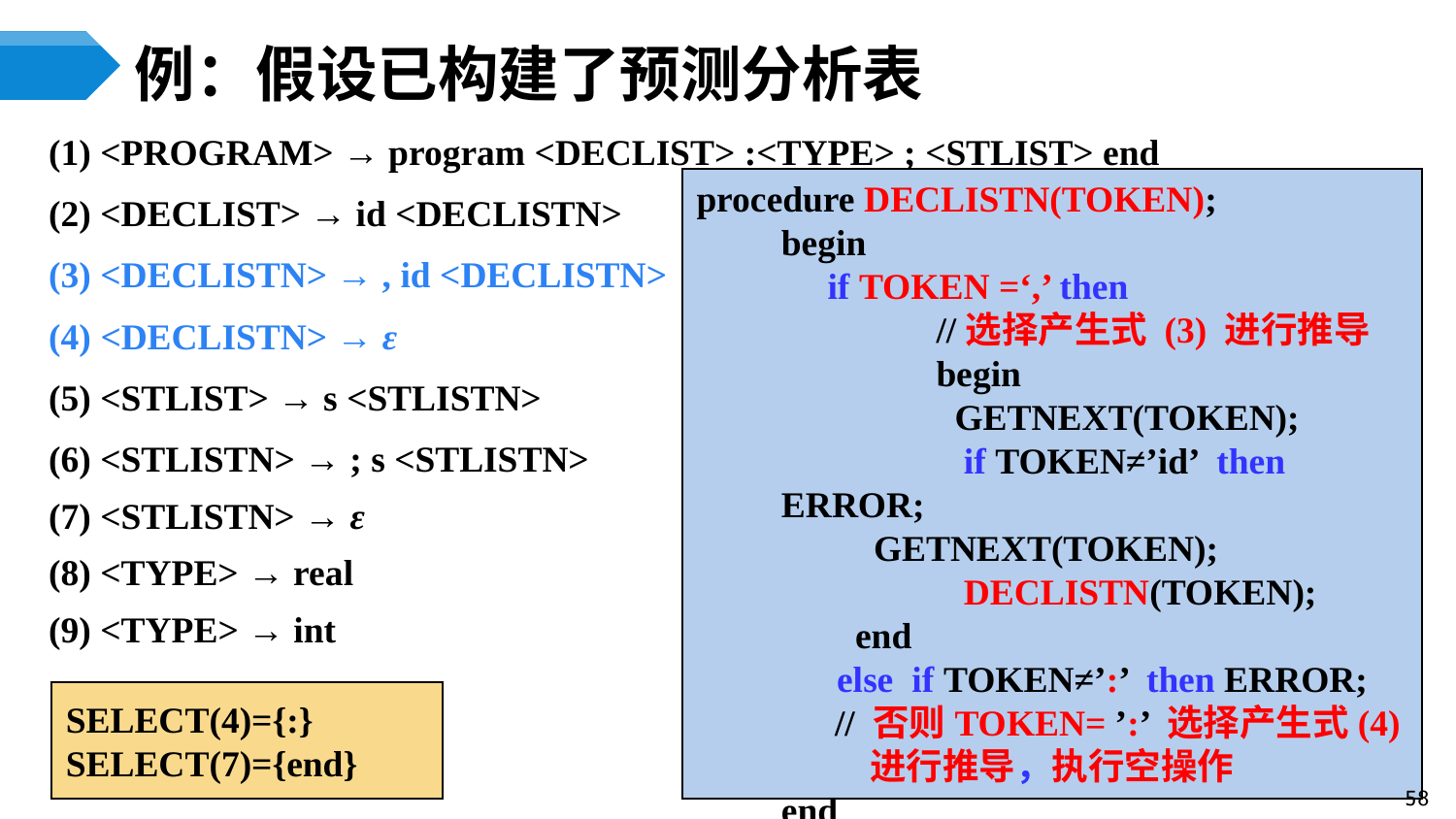

# 例：假设已构建了预测分析表
(1) <PROGRAM> → program <DECLIST> :<TYPE> ; <STLIST> end
(2) <DECLIST> → id <DECLISTN>
(3) <DECLISTN> → , id <DECLISTN>
(4) <DECLISTN> → ε
(5) <STLIST> → s <STLISTN>
(6) <STLISTN> → ; s <STLISTN>
(7) <STLISTN> → ε
(8) <TYPE> → real
(9) <TYPE> → int
procedure DECLISTN(TOKEN);
	begin
 	     if TOKEN =‘,’ then
		 //选择产生式 (3) 进行推导
		 begin
		   GETNEXT(TOKEN);
		    if TOKEN≠’id’  then ERROR;
	          GETNEXT(TOKEN);
		    DECLISTN(TOKEN);
	        end
	      else  if TOKEN≠’:’  then ERROR;
               // 否则TOKEN= ’:’ 选择产生式(4)
                    进行推导，执行空操作
	end
SELECT(4)={:}
SELECT(7)={end}
58